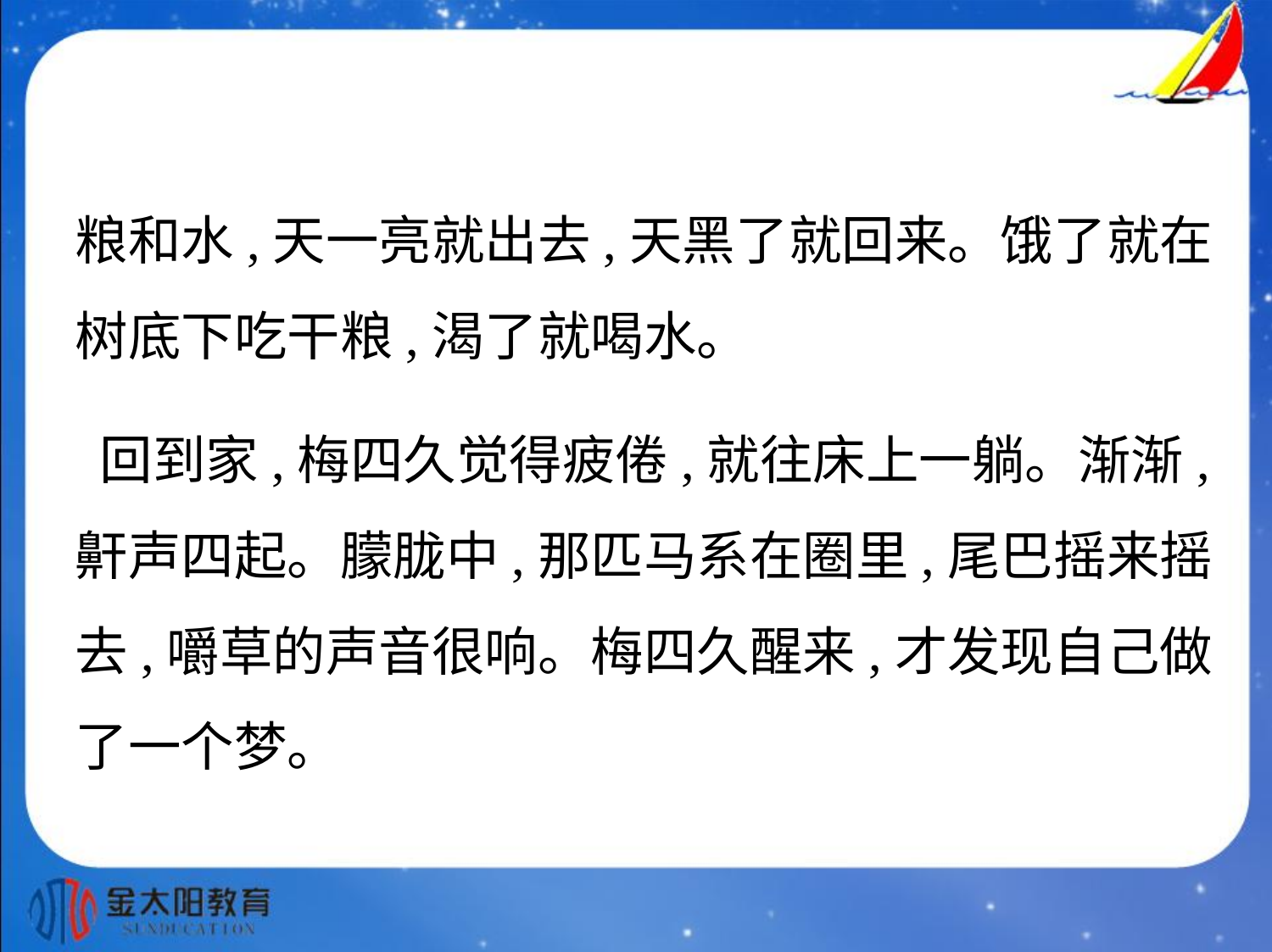

粮和水,天一亮就出去,天黑了就回来。饿了就在
树底下吃干粮,渴了就喝水。
 回到家,梅四久觉得疲倦,就往床上一躺。渐渐,
鼾声四起。朦胧中,那匹马系在圈里,尾巴摇来摇
去,嚼草的声音很响。梅四久醒来,才发现自己做
了一个梦。